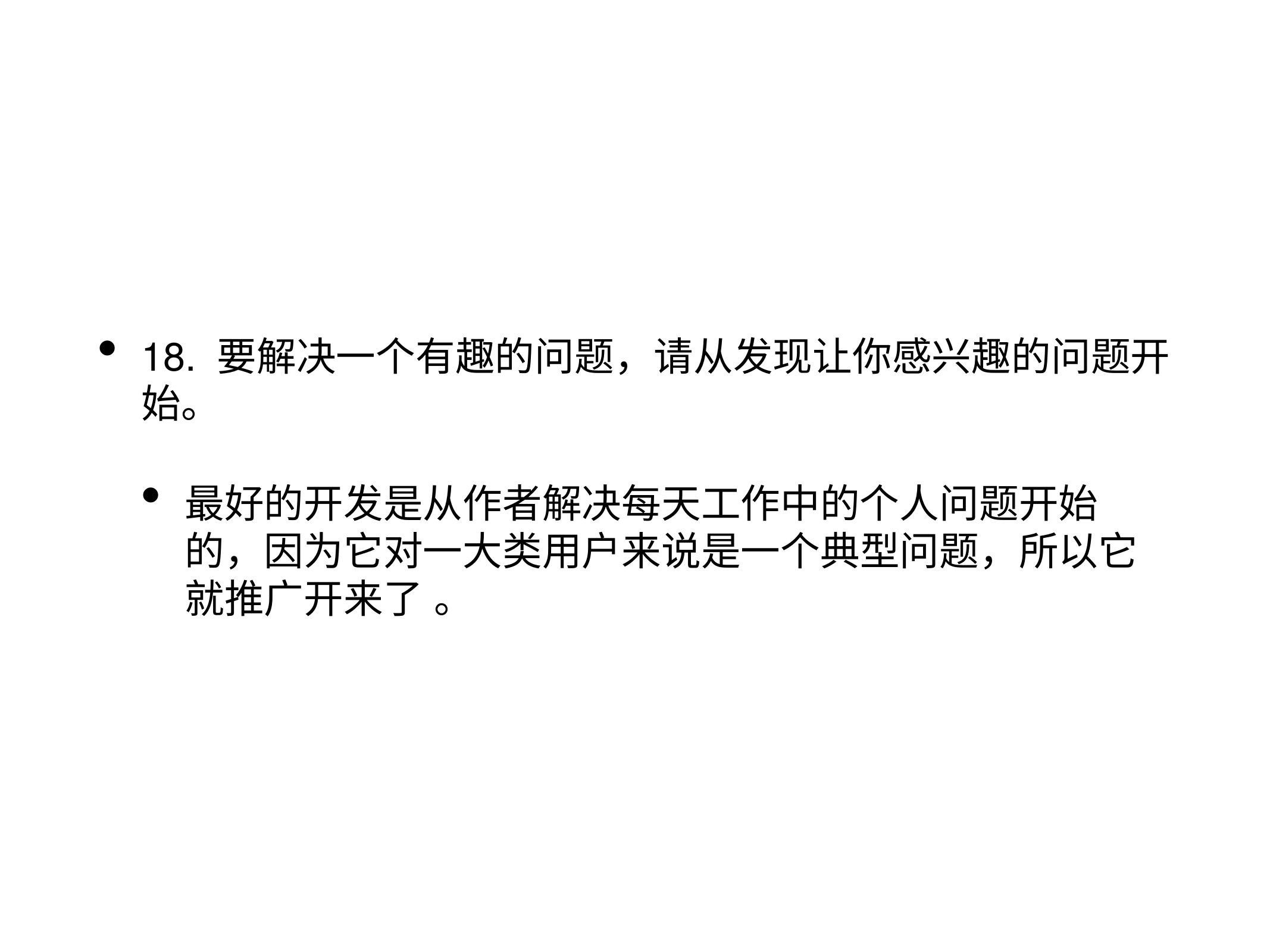

18. 要解决一个有趣的问题，请从发现让你感兴趣的问题开始。
最好的开发是从作者解决每天工作中的个人问题开始的，因为它对一大类用户来说是一个典型问题，所以它就推广开来了 。